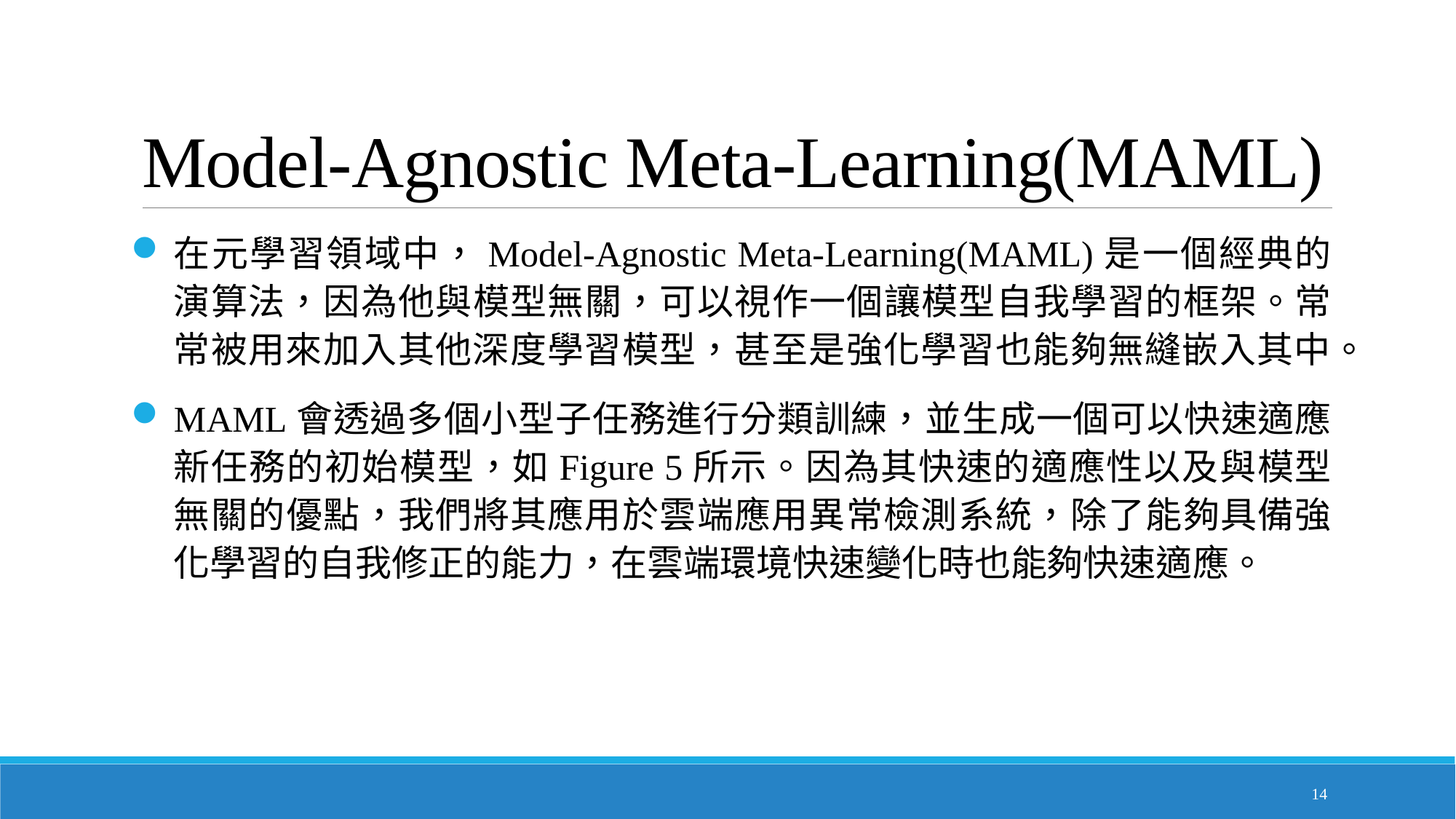

# Model-Agnostic Meta-Learning(MAML)
在元學習領域中，Model-Agnostic Meta-Learning(MAML)是一個經典的演算法，因為他與模型無關，可以視作一個讓模型自我學習的框架。常常被用來加入其他深度學習模型，甚至是強化學習也能夠無縫嵌入其中。
MAML會透過多個小型子任務進行分類訓練，並生成一個可以快速適應新任務的初始模型，如Figure 5所示。因為其快速的適應性以及與模型無關的優點，我們將其應用於雲端應用異常檢測系統，除了能夠具備強化學習的自我修正的能力，在雲端環境快速變化時也能夠快速適應。
14